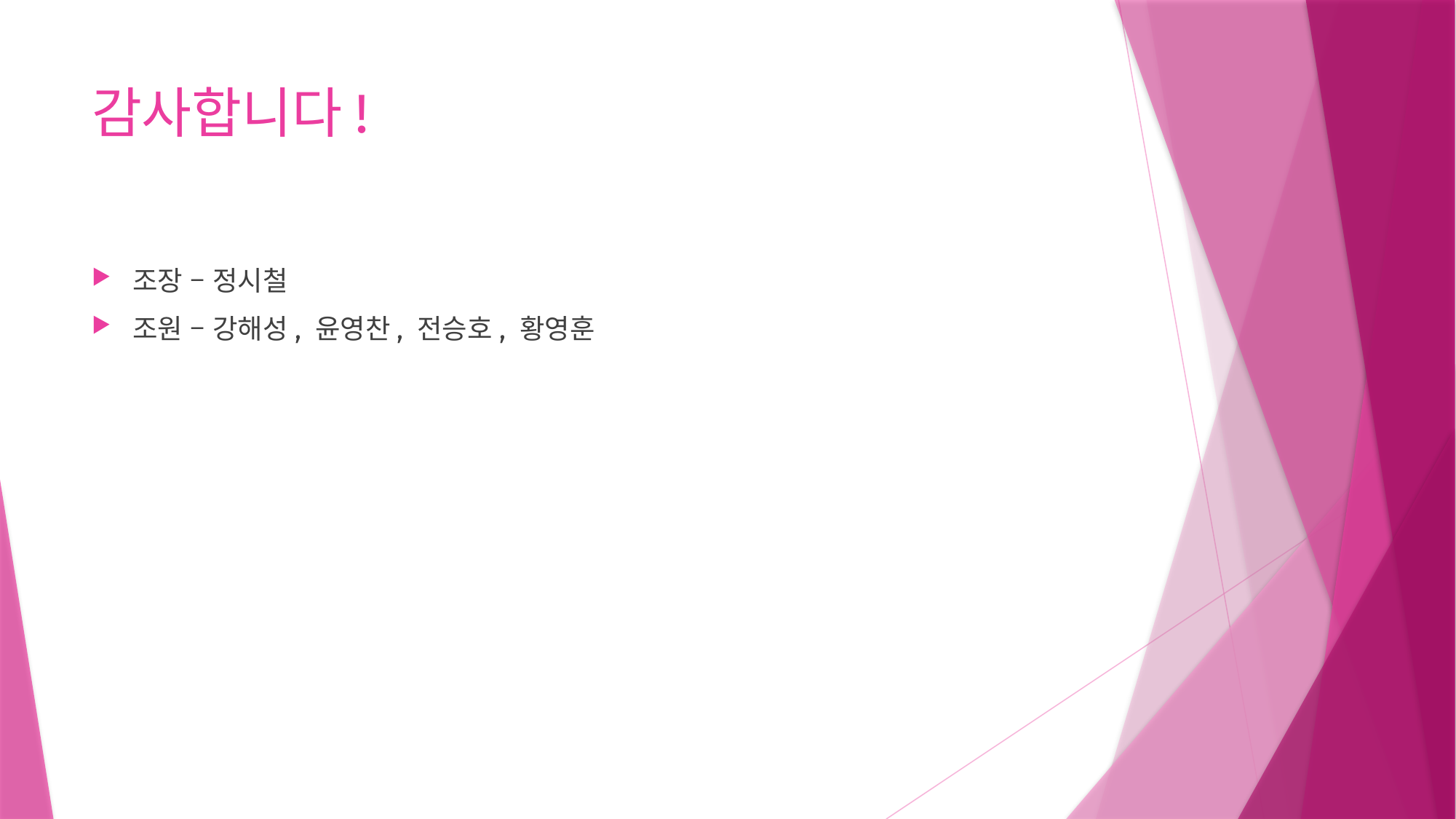

# 감사합니다!
조장 – 정시철
조원 – 강해성, 윤영찬, 전승호, 황영훈